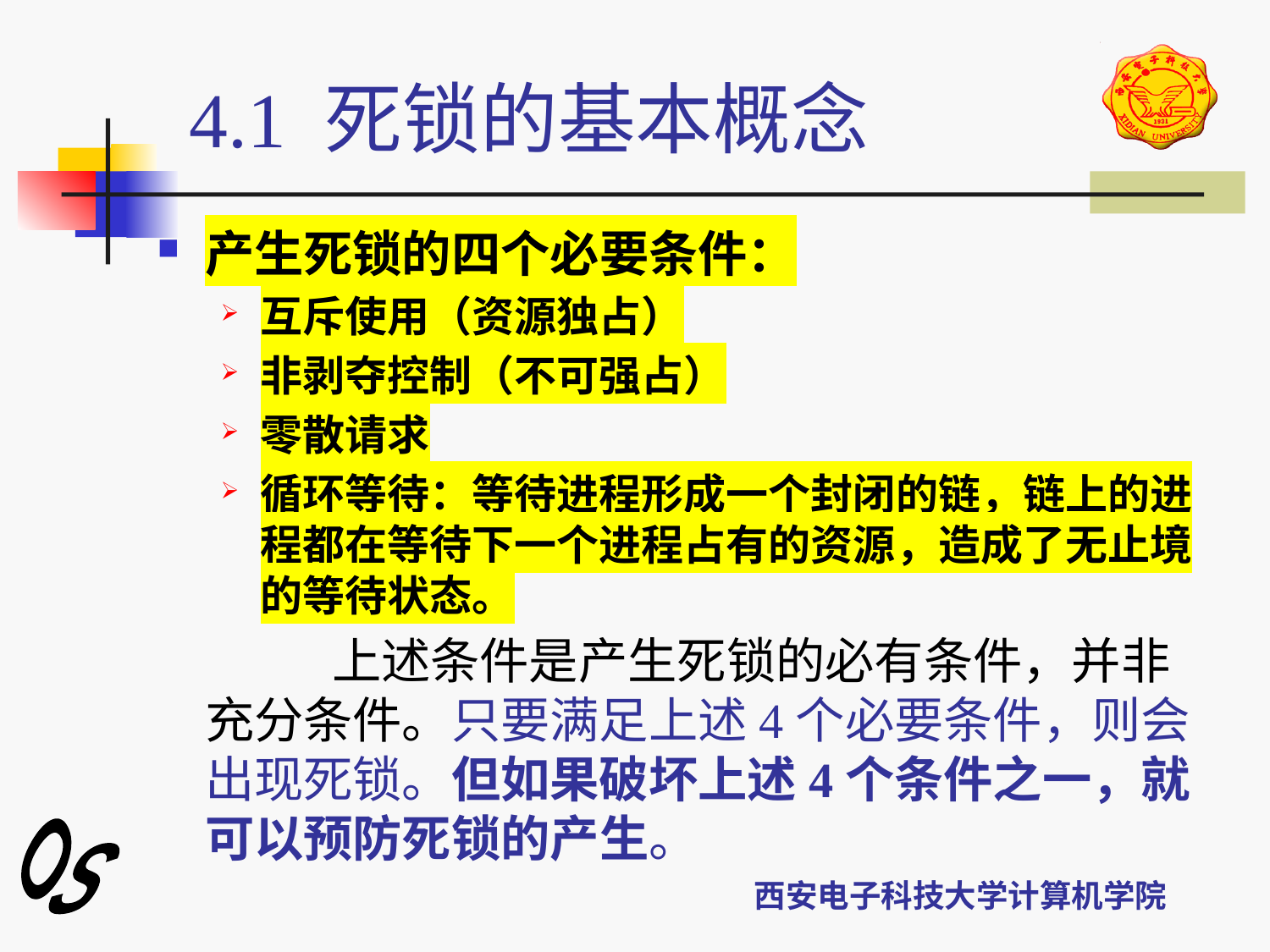

# 4.1 死锁的基本概念
产生死锁的四个必要条件：
互斥使用（资源独占）
非剥夺控制（不可强占）
零散请求
循环等待：等待进程形成一个封闭的链，链上的进程都在等待下一个进程占有的资源，造成了无止境的等待状态。
		上述条件是产生死锁的必有条件，并非充分条件。只要满足上述4个必要条件，则会出现死锁。但如果破坏上述4个条件之一，就可以预防死锁的产生。
6